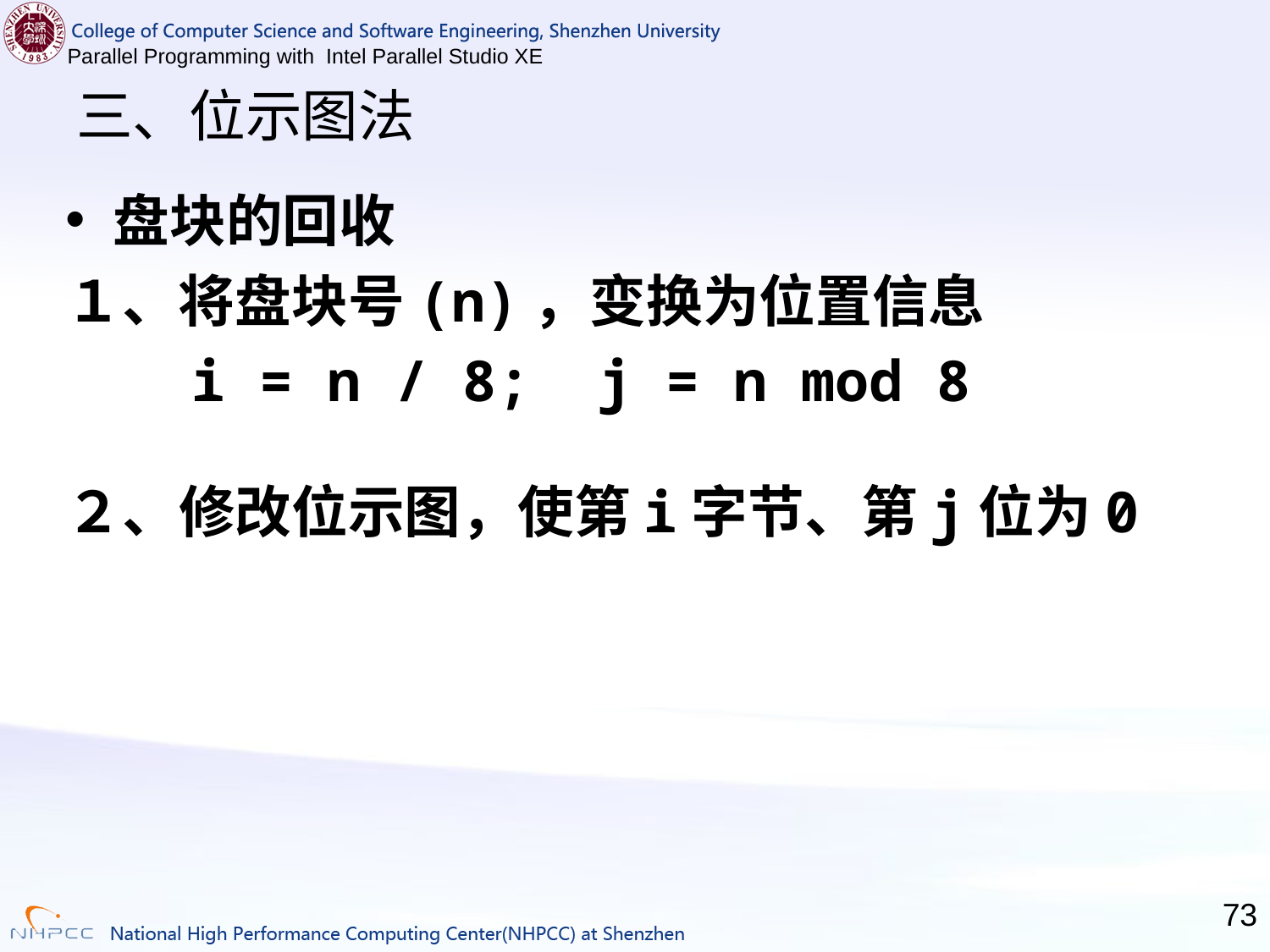

# 三、位示图法
盘块的回收
１、将盘块号(n)，变换为位置信息
　　i = n / 8;  j = n mod 8
２、修改位示图，使第i字节、第j位为0
73